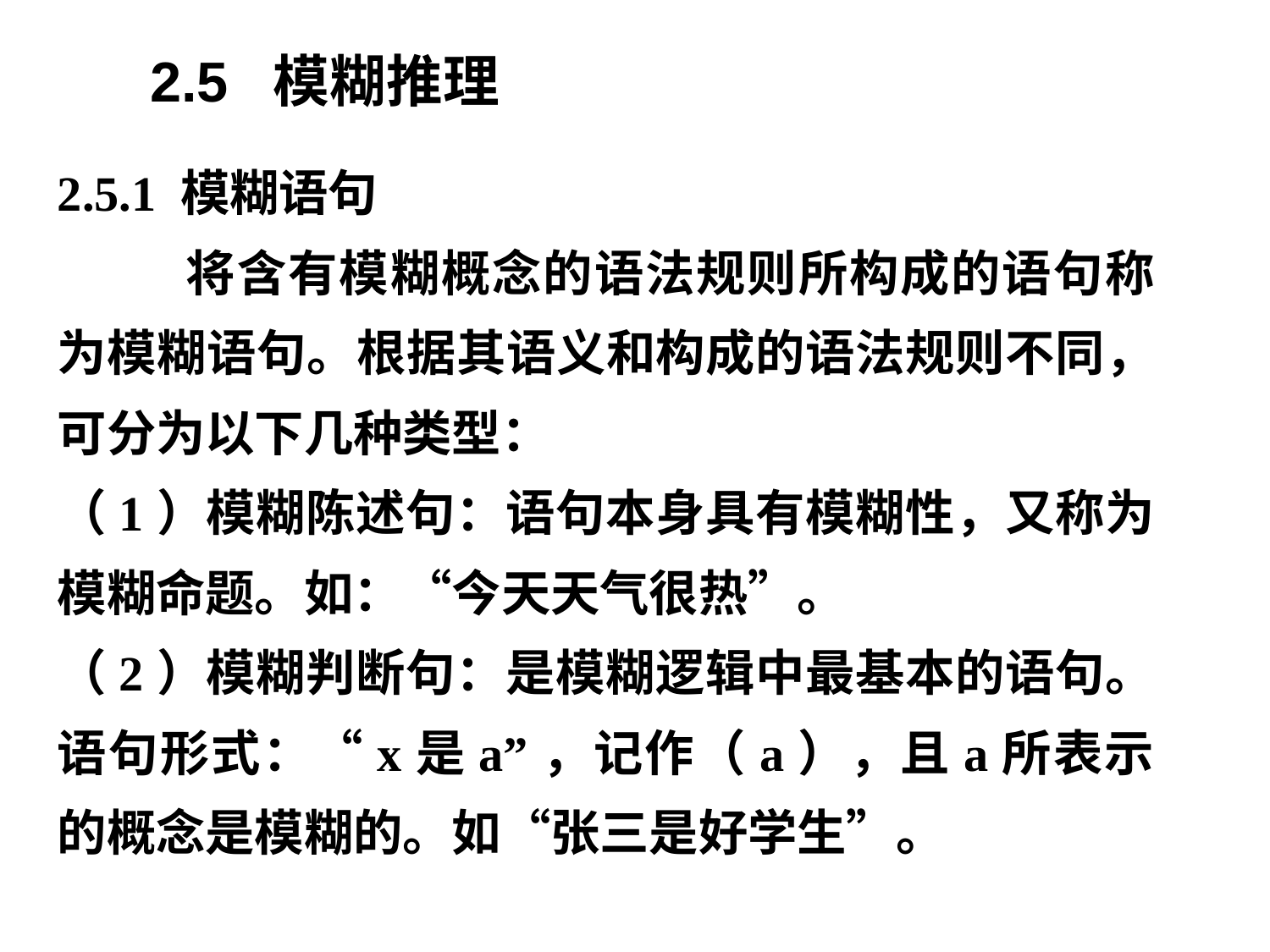

# 2.5  模糊推理
2.5.1 模糊语句
	将含有模糊概念的语法规则所构成的语句称为模糊语句。根据其语义和构成的语法规则不同，可分为以下几种类型：
（1）模糊陈述句：语句本身具有模糊性，又称为模糊命题。如：“今天天气很热”。
（2）模糊判断句：是模糊逻辑中最基本的语句。语句形式：“x是a”，记作（a），且a所表示的概念是模糊的。如“张三是好学生”。